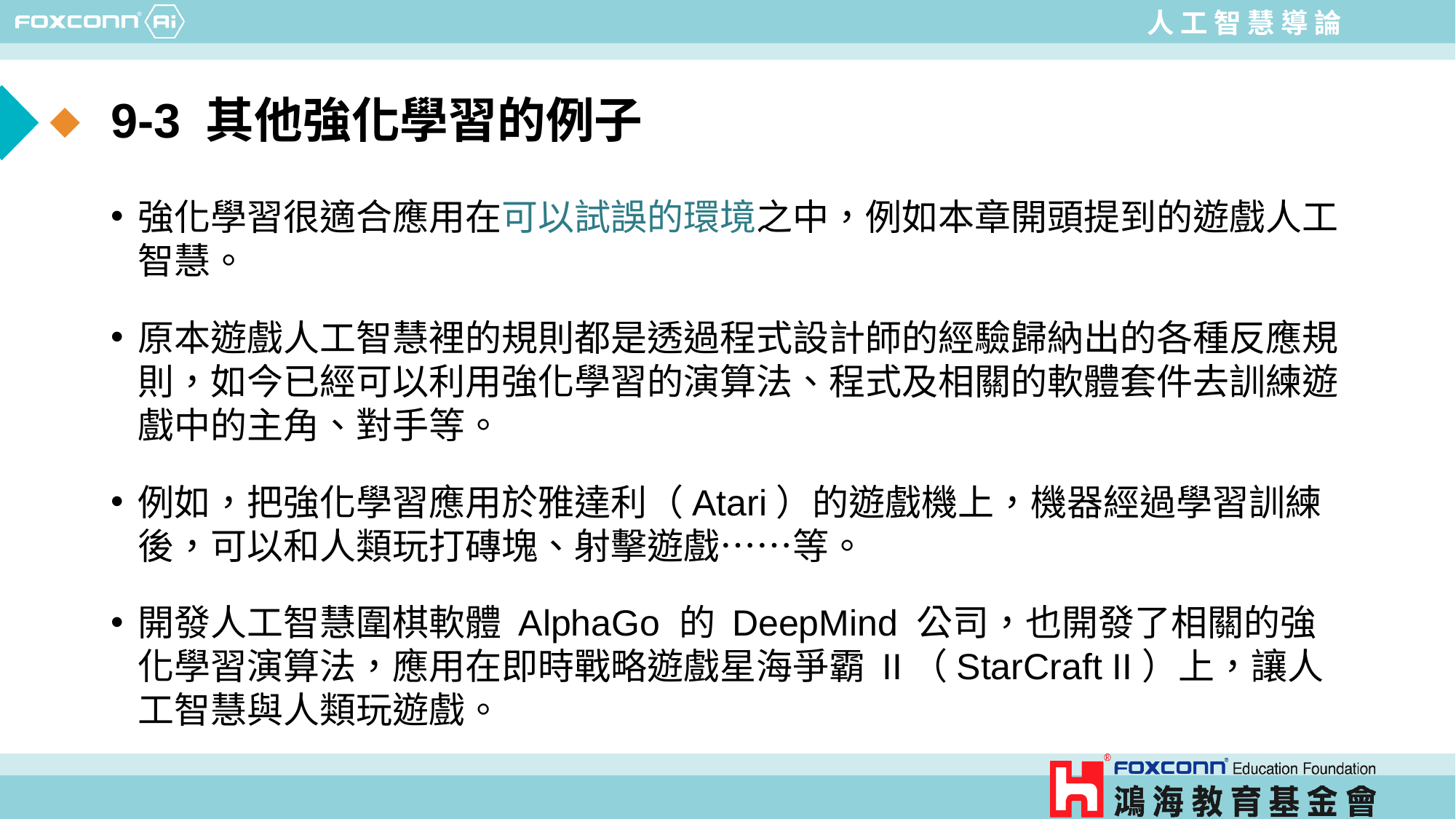

# 9-3 其他強化學習的例子
強化學習很適合應用在可以試誤的環境之中，例如本章開頭提到的遊戲人工智慧。
原本遊戲人工智慧裡的規則都是透過程式設計師的經驗歸納出的各種反應規則，如今已經可以利用強化學習的演算法、程式及相關的軟體套件去訓練遊戲中的主角、對手等。
例如，把強化學習應用於雅達利（Atari）的遊戲機上，機器經過學習訓練後，可以和人類玩打磚塊、射擊遊戲⋯⋯等。
開發人工智慧圍棋軟體 AlphaGo 的 DeepMind 公司，也開發了相關的強化學習演算法，應用在即時戰略遊戲星海爭霸 II（StarCraft II）上，讓人工智慧與人類玩遊戲。